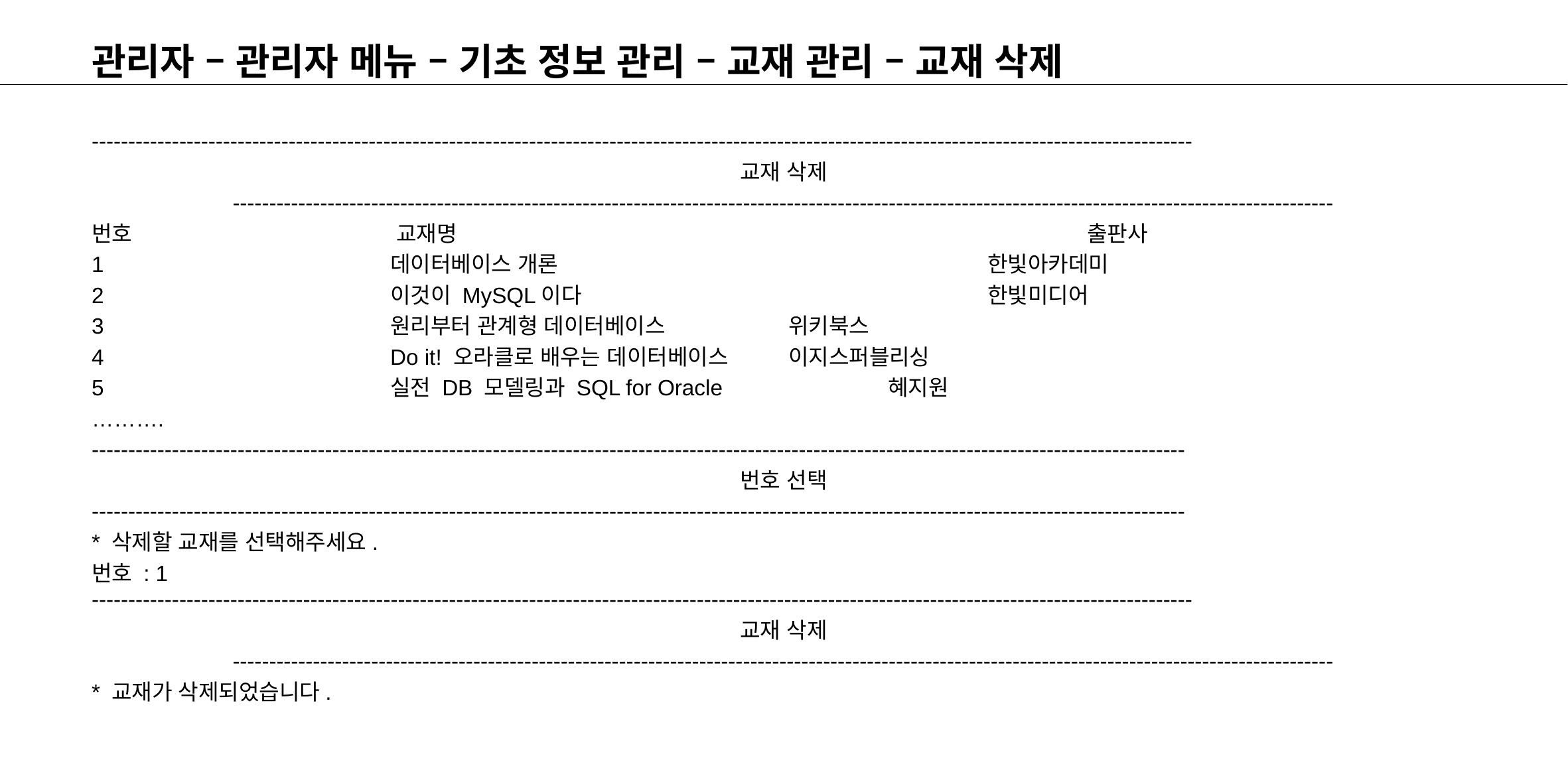

# 관리자 – 관리자 메뉴 – 기초 정보 관리 – 교재 관리 – 교재 삭제
-------------------------------------------------------------------------------------------------------------------------------------------------------
교재 삭제
-------------------------------------------------------------------------------------------------------------------------------------------------------
번호			 교재명							출판사
1			데이터베이스 개론					한빛아카데미
2			이것이 MySQL이다					한빛미디어
3			원리부터 관계형 데이터베이스		위키북스
4			Do it! 오라클로 배우는 데이터베이스	이지스퍼블리싱
5			실전 DB 모델링과 SQL for Oracle		혜지원
……….
------------------------------------------------------------------------------------------------------------------------------------------------------
번호 선택
------------------------------------------------------------------------------------------------------------------------------------------------------
* 삭제할 교재를 선택해주세요.
번호 : 1
-------------------------------------------------------------------------------------------------------------------------------------------------------
교재 삭제
-------------------------------------------------------------------------------------------------------------------------------------------------------
* 교재가 삭제되었습니다.